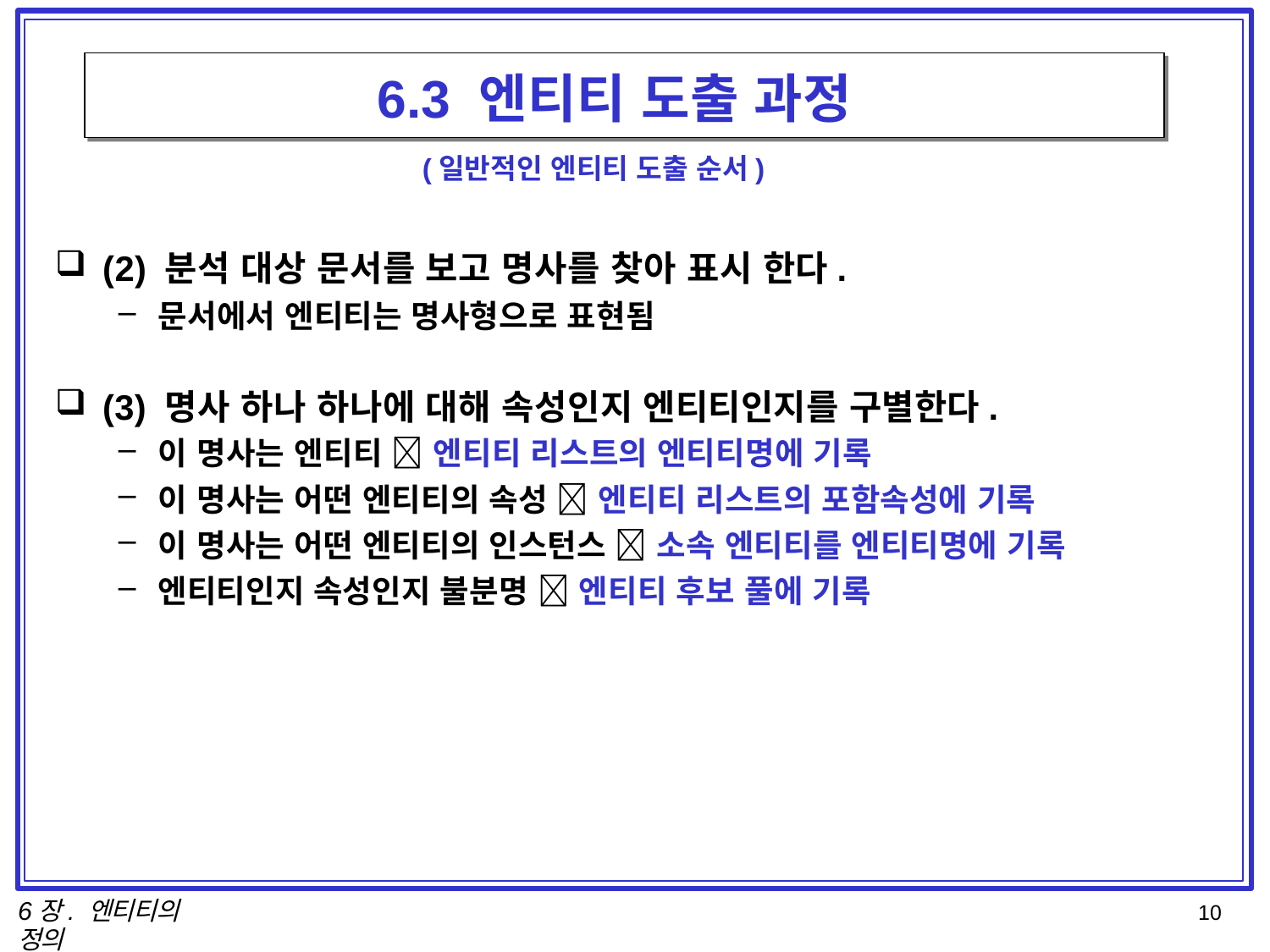

# 6.3 엔티티 도출 과정
(일반적인 엔티티 도출 순서)

(2) 분석 대상 문서를 보고 명사를 찾아 표시 한다.
문서에서 엔티티는 명사형으로 표현됨

(3) 명사 하나 하나에 대해 속성인지 엔티티인지를 구별한다.
이 명사는 엔티티 ⇒ 엔티티 리스트의 엔티티명에 기록
이 명사는 어떤 엔티티의 속성 ⇒ 엔티티 리스트의 포함속성에 기록
이 명사는 어떤 엔티티의 인스턴스 ⇒ 소속 엔티티를 엔티티명에 기록
엔티티인지 속성인지 불분명 ⇒ 엔티티 후보 풀에 기록
6장. 엔티티의 정의
10